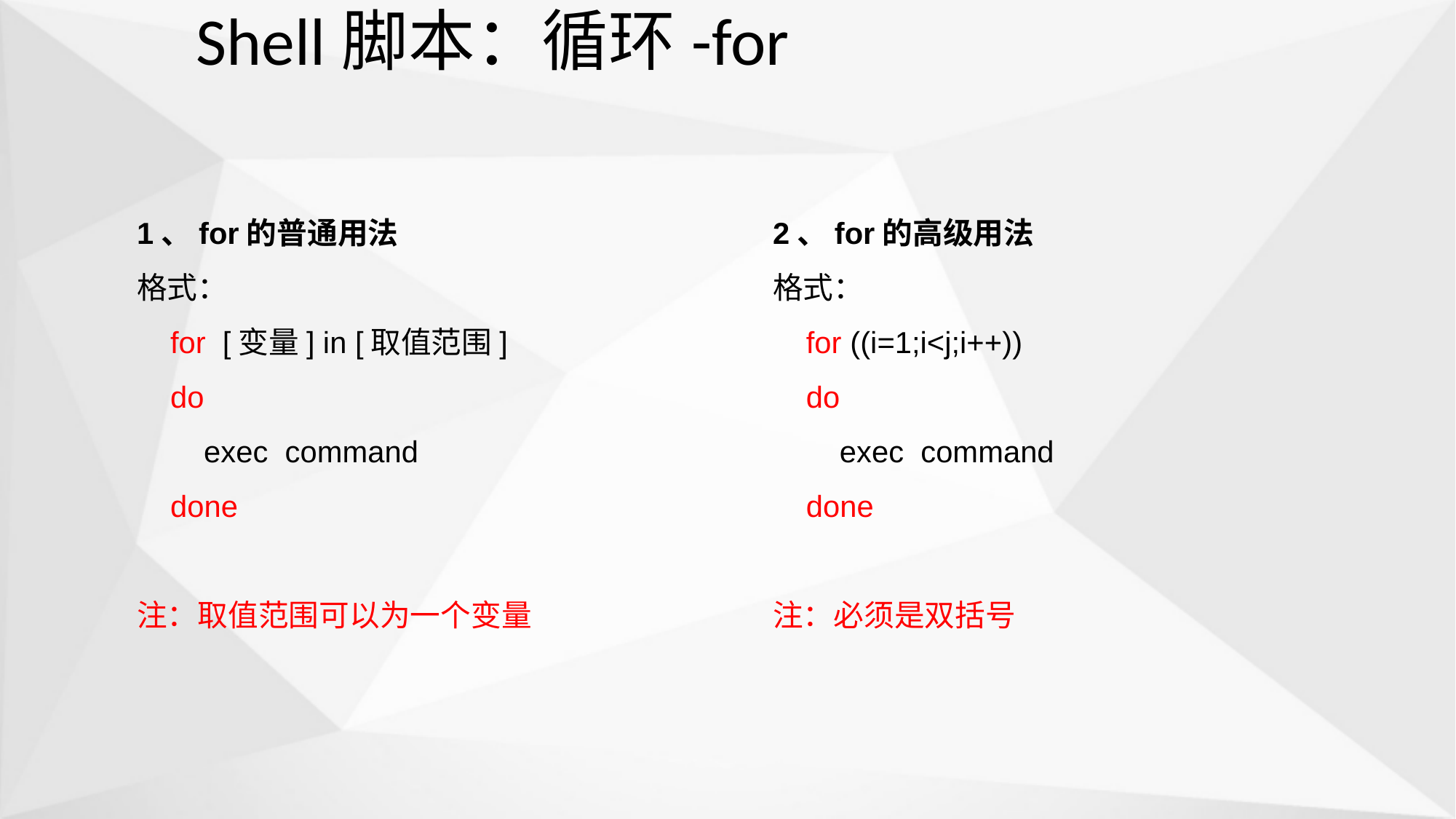

# Shell脚本：循环-for
1、for的普通用法
格式：
    for  [变量] in [取值范围]
    do
        exec  command
    done

注：取值范围可以为一个变量
2、for的高级用法
格式：
    for ((i=1;i<j;i++))
    do
        exec  command
    done

注：必须是双括号